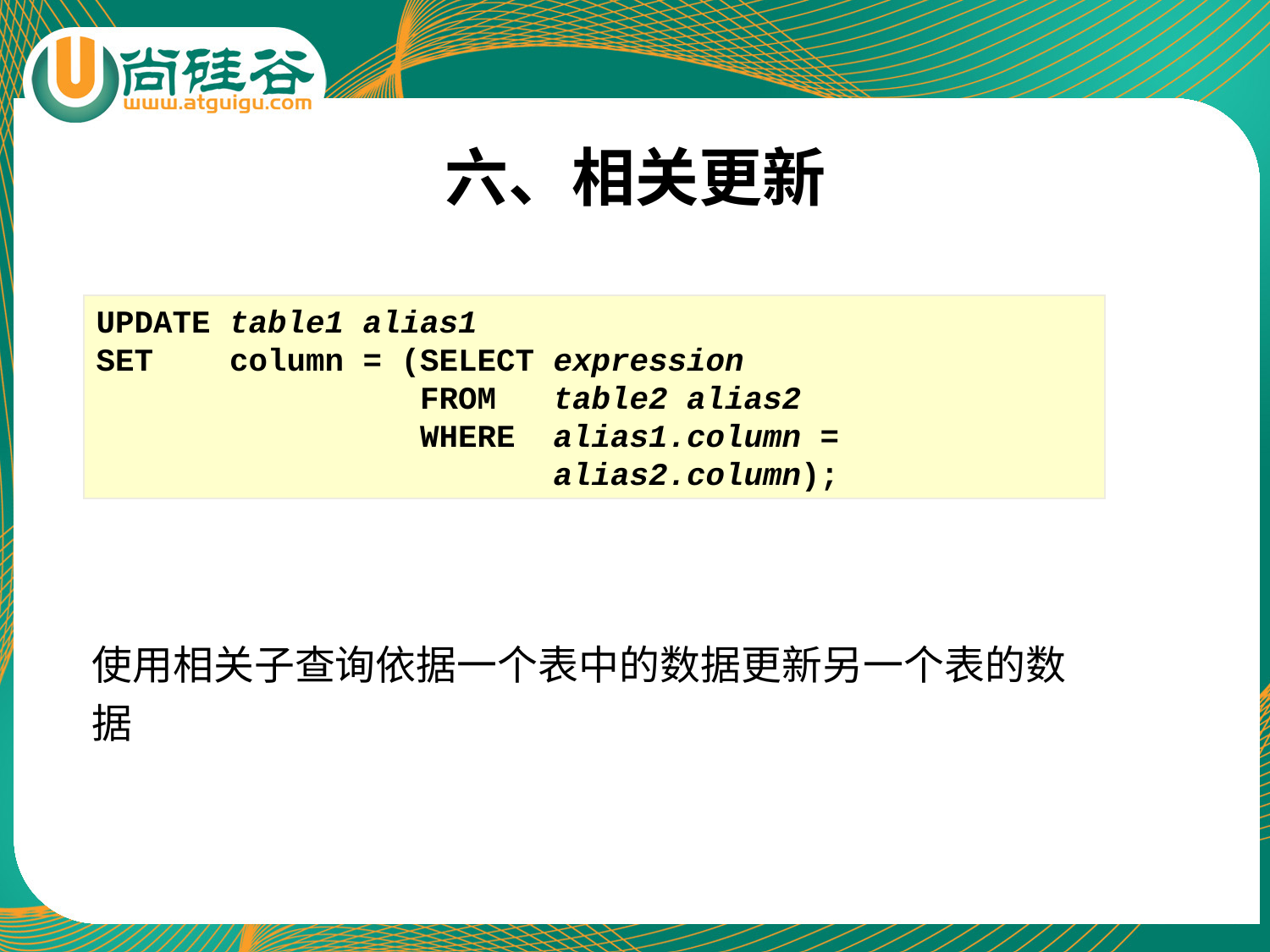

# 六、相关更新
UPDATE table1 alias1
SET    column = (SELECT expression
                 FROM   table2 alias2
                 WHERE  alias1.column =
                        alias2.column);

使用相关子查询依据一个表中的数据更新另一个表的数据